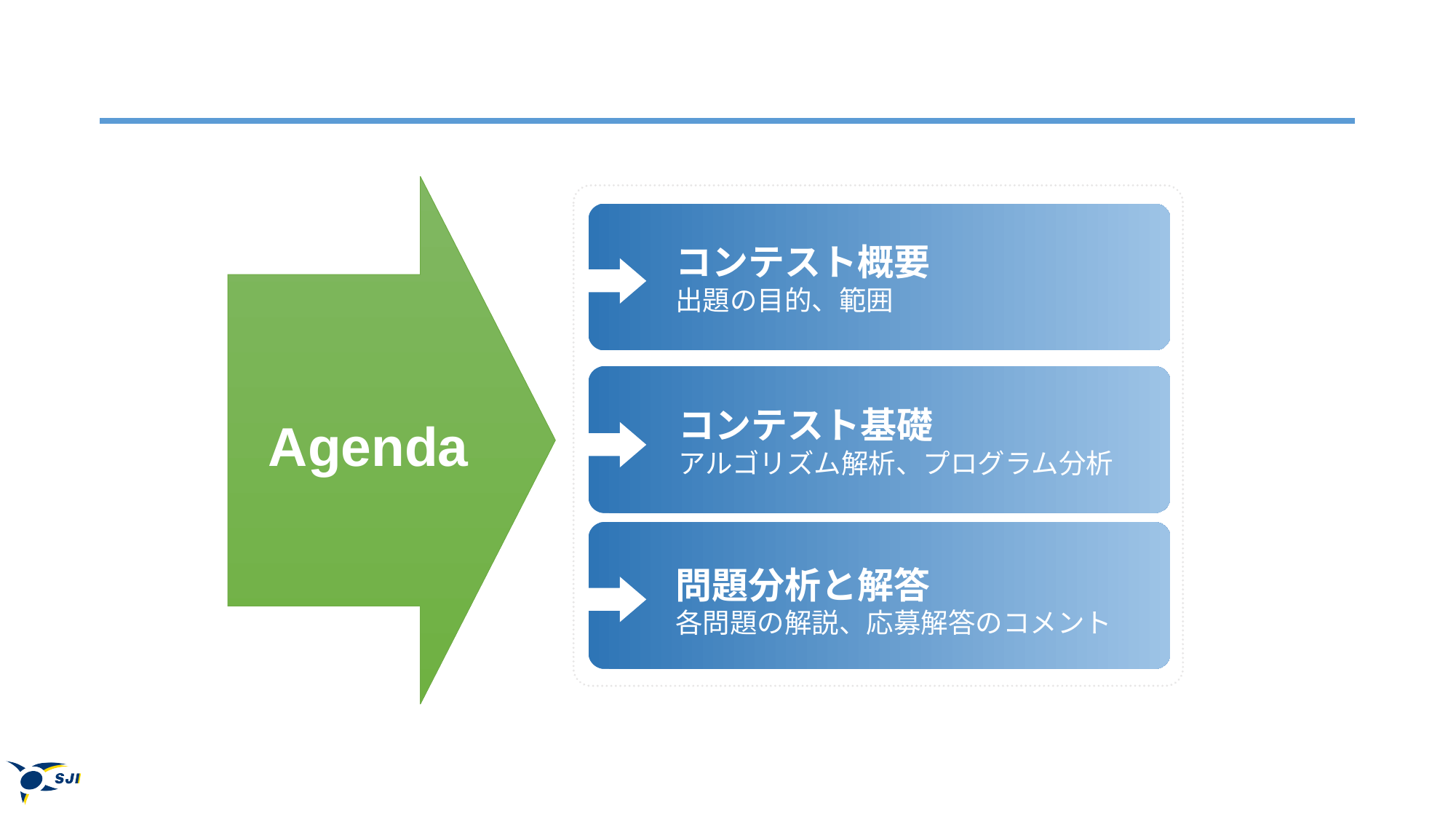

コンテスト概要
出題の目的、範囲

コンテスト基礎
アルゴリズム解析、プログラム分析
Agenda

問題分析と解答
各問題の解説、応募解答のコメント